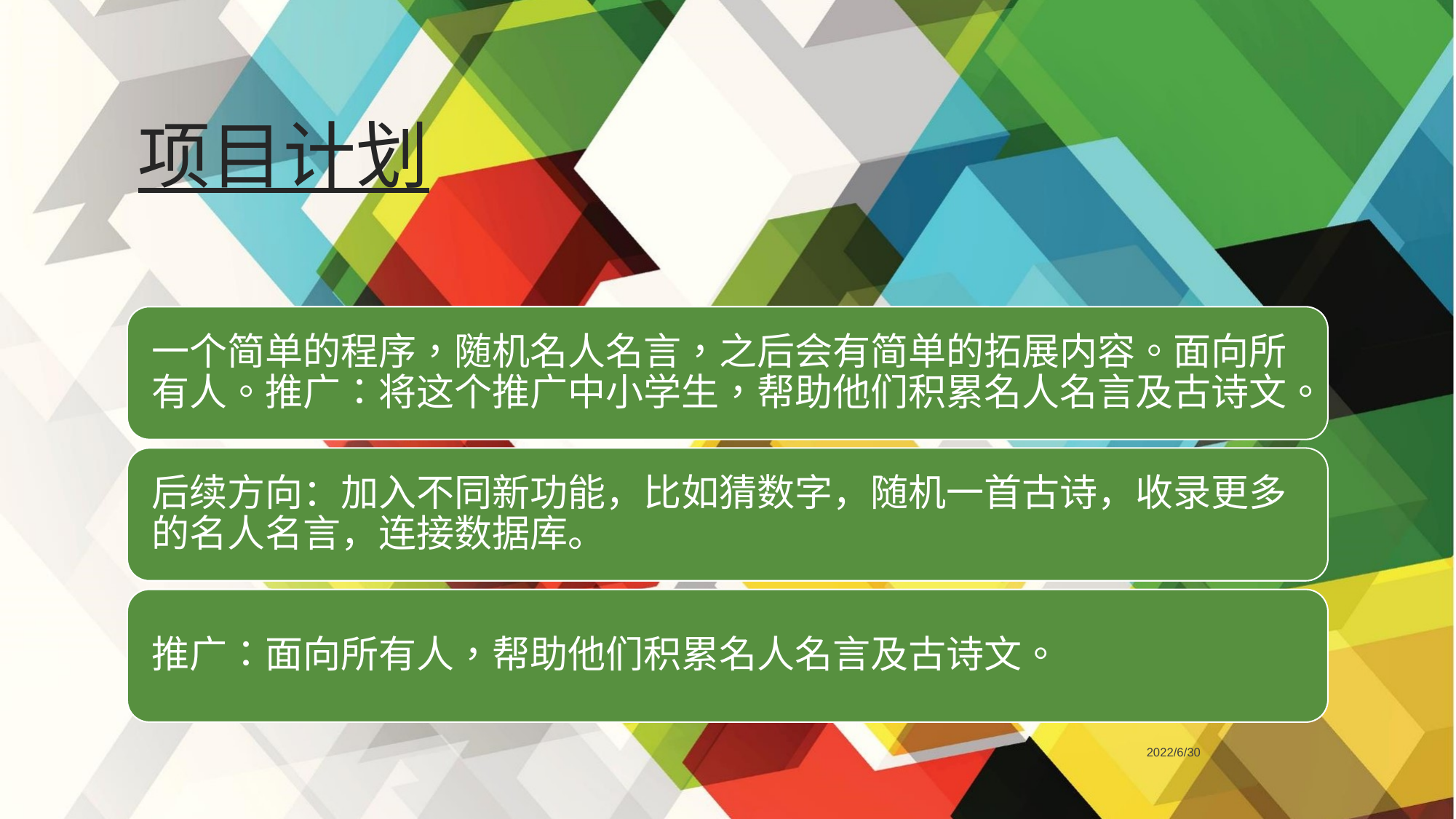

# 项目计划
一个简单的程序，随机名人名言，之后会有简单的拓展内容。面向所有人。推广：将这个推广中小学生，帮助他们积累名人名言及古诗文。
后续方向：加入不同新功能，比如猜数字，随机一首古诗，收录更多的名人名言，连接数据库。
推广：面向所有人，帮助他们积累名人名言及古诗文。
2022/6/30